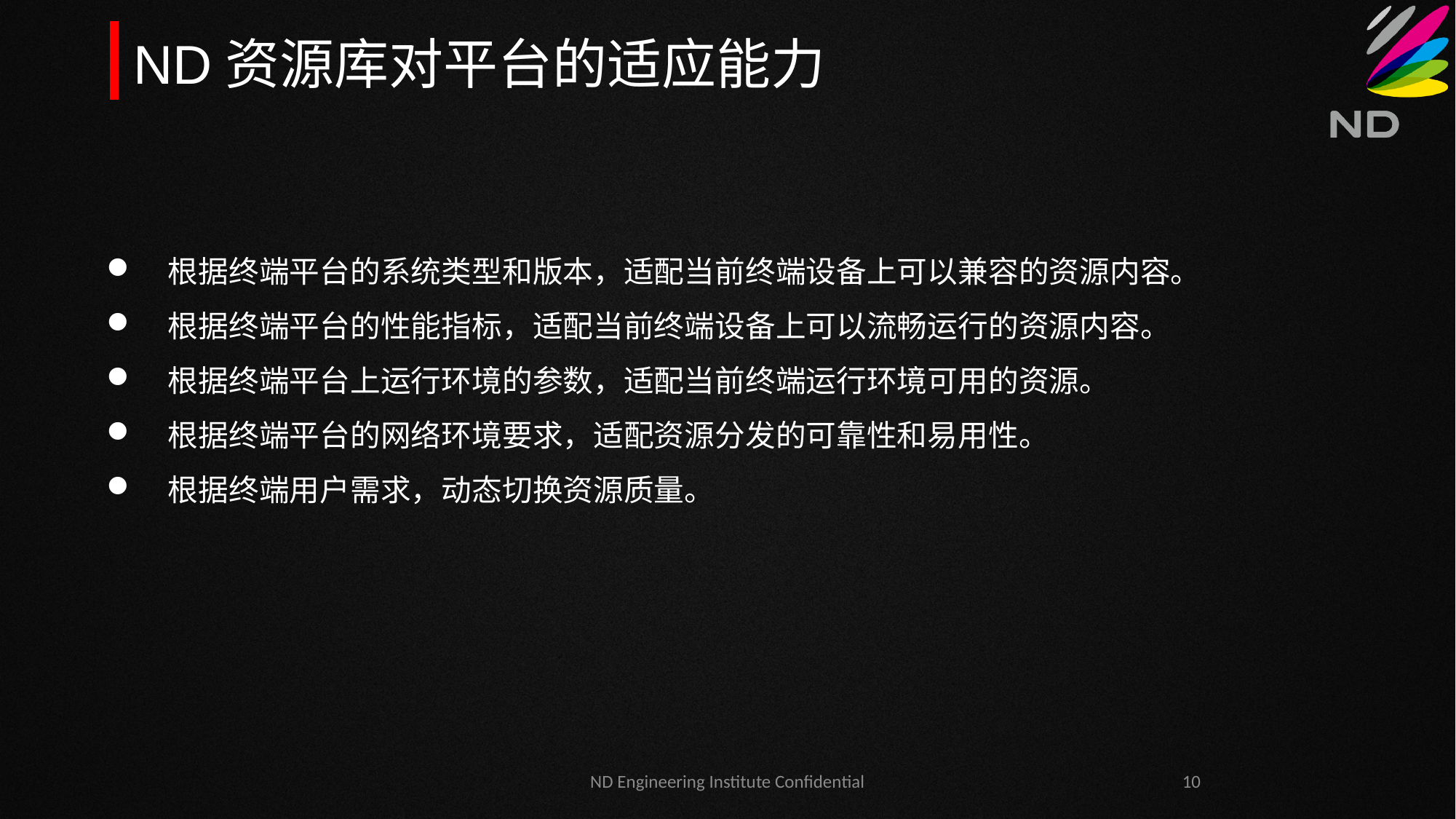

ND资源库对平台的适应能力
根据终端平台的系统类型和版本，适配当前终端设备上可以兼容的资源内容。
根据终端平台的性能指标，适配当前终端设备上可以流畅运行的资源内容。
根据终端平台上运行环境的参数，适配当前终端运行环境可用的资源。
根据终端平台的网络环境要求，适配资源分发的可靠性和易用性。
根据终端用户需求，动态切换资源质量。
ND Engineering Institute Confidential
10